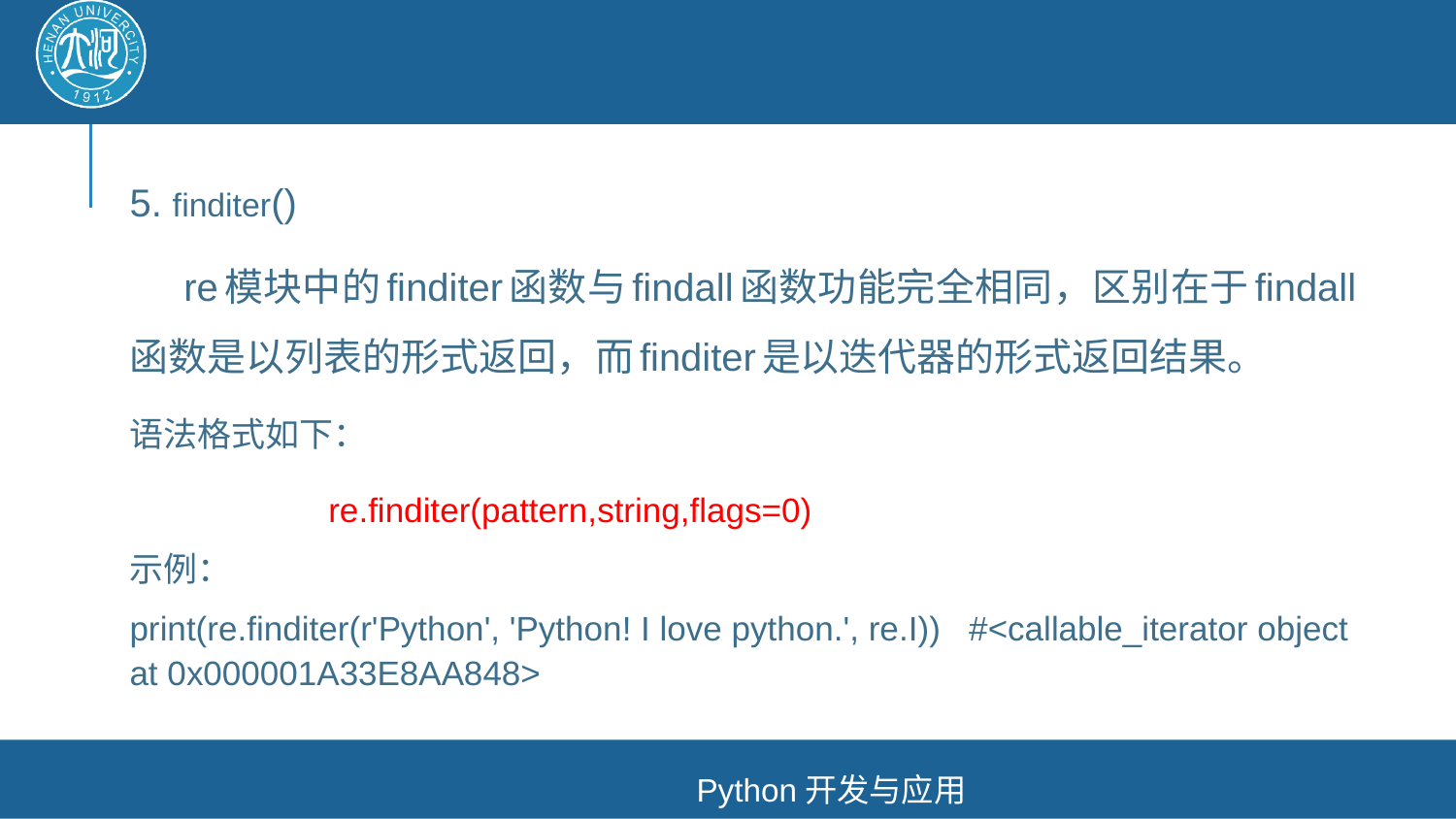

#
5. finditer()
     re模块中的finditer函数与findall函数功能完全相同，区别在于findall函数是以列表的形式返回，而finditer是以迭代器的形式返回结果。
语法格式如下：
                     re.finditer(pattern,string,flags=0)
示例：
print(re.finditer(r'Python', 'Python! I love python.', re.I))   #<callable_iterator object at 0x000001A33E8AA848>

Python开发与应用
57